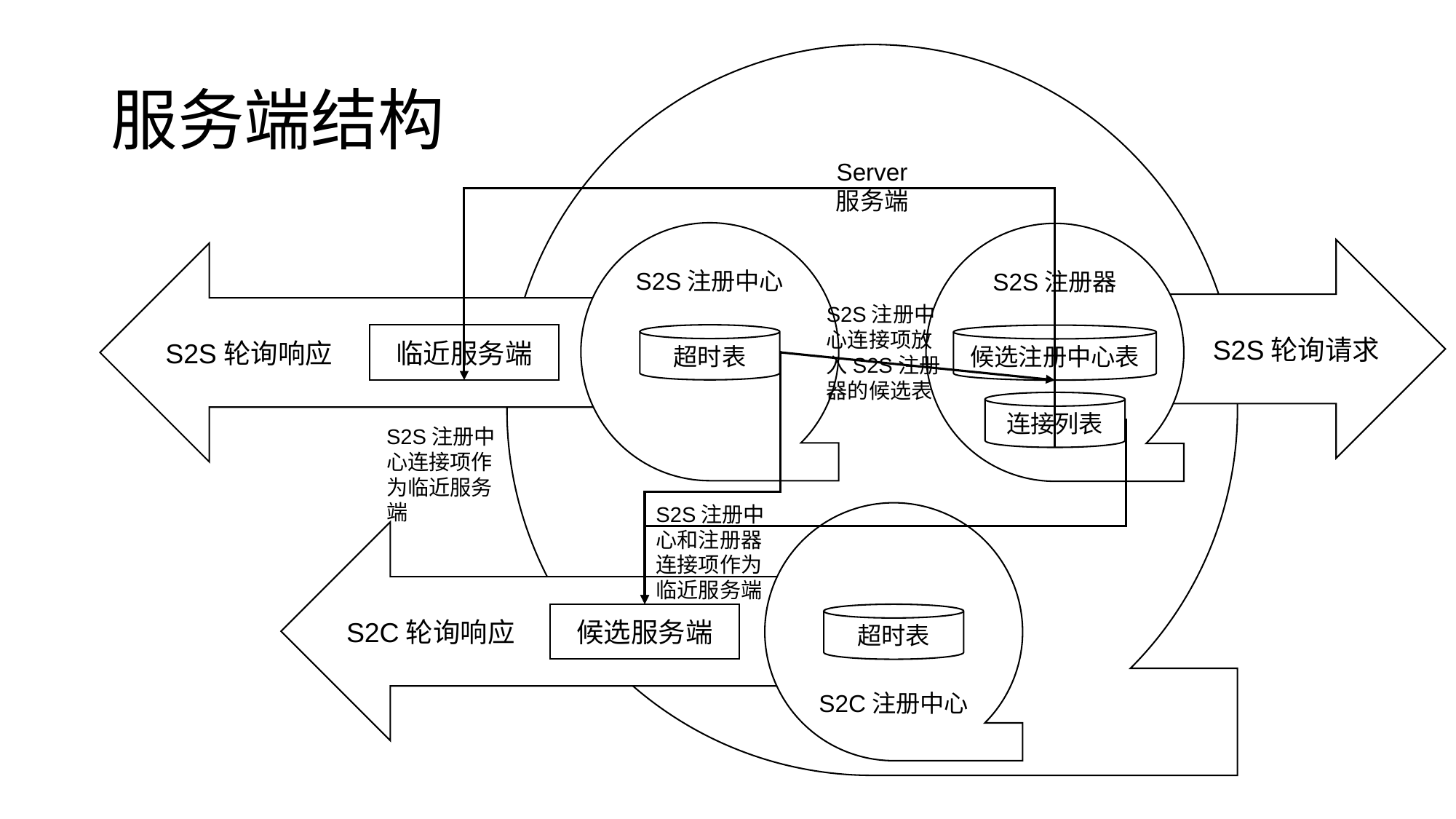

# 服务端结构
Server
服务端
S2S注册中心
超时表
S2S注册器
候选注册中心表
连接列表
S2S轮询请求
S2S轮询响应
S2S注册中心连接项放入S2S注册器的候选表
临近服务端
S2S注册中心连接项作为临近服务端
S2S注册中心和注册器连接项作为临近服务端
S2C注册中心
超时表
S2C轮询响应
候选服务端